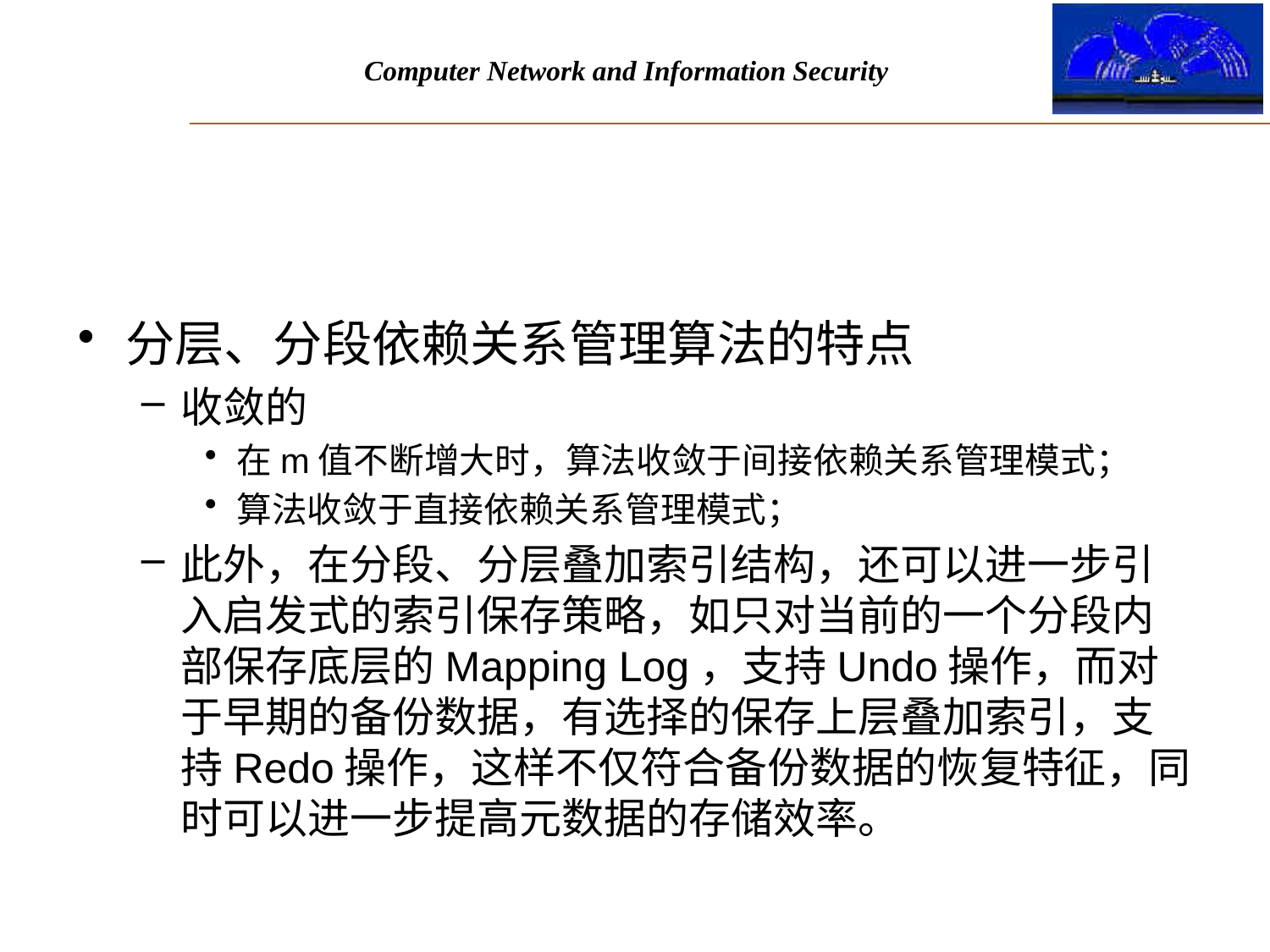

#
分层、分段依赖关系管理算法的特点
收敛的
在m值不断增大时，算法收敛于间接依赖关系管理模式；
算法收敛于直接依赖关系管理模式；
此外，在分段、分层叠加索引结构，还可以进一步引入启发式的索引保存策略，如只对当前的一个分段内部保存底层的Mapping Log，支持Undo操作，而对于早期的备份数据，有选择的保存上层叠加索引，支持Redo操作，这样不仅符合备份数据的恢复特征，同时可以进一步提高元数据的存储效率。